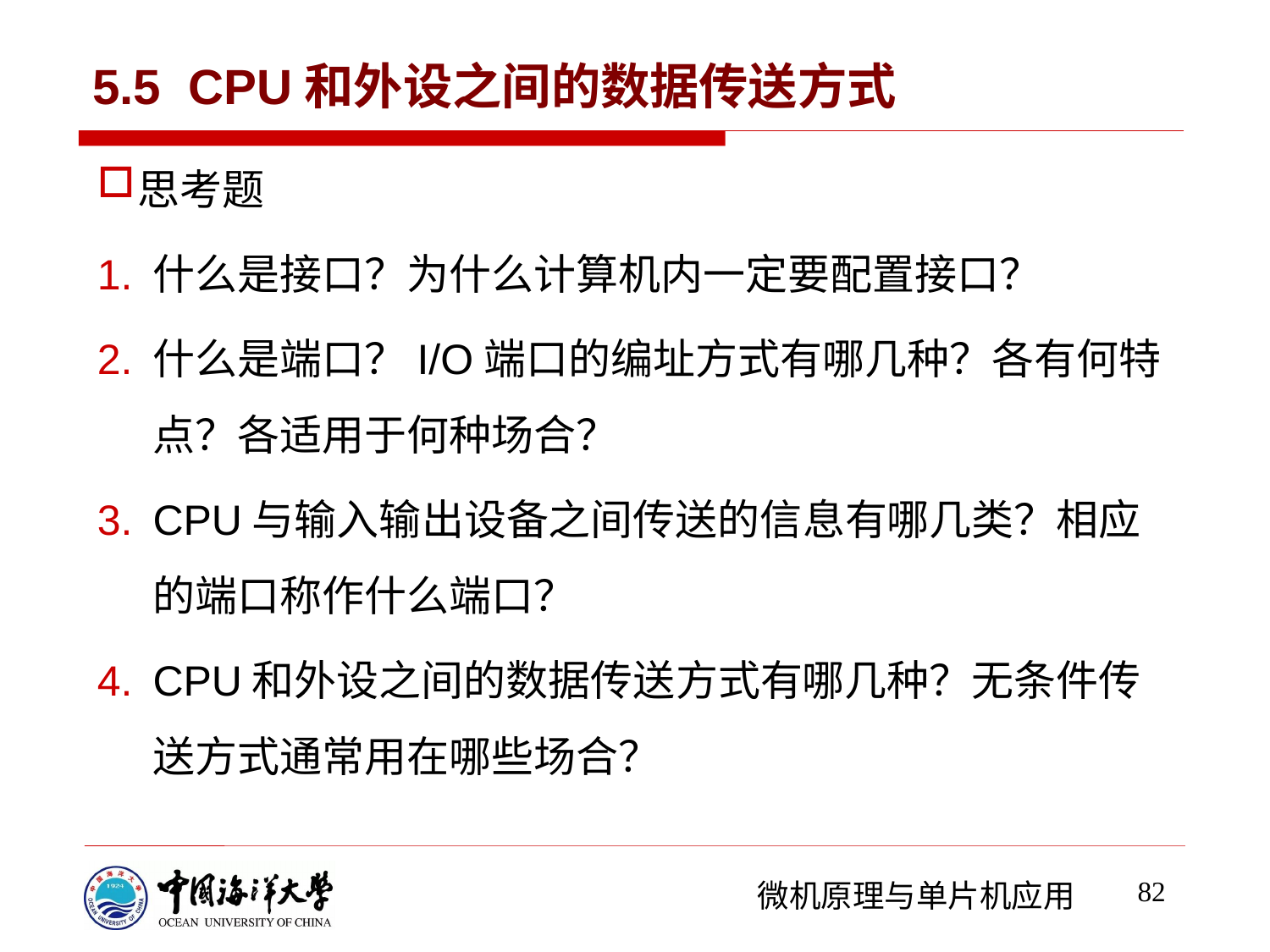

# 5.5  CPU和外设之间的数据传送方式
思考题
什么是接口？为什么计算机内一定要配置接口？
什么是端口？I/O端口的编址方式有哪几种？各有何特点？各适用于何种场合？
CPU与输入输出设备之间传送的信息有哪几类？相应的端口称作什么端口？
CPU和外设之间的数据传送方式有哪几种？无条件传送方式通常用在哪些场合？
82